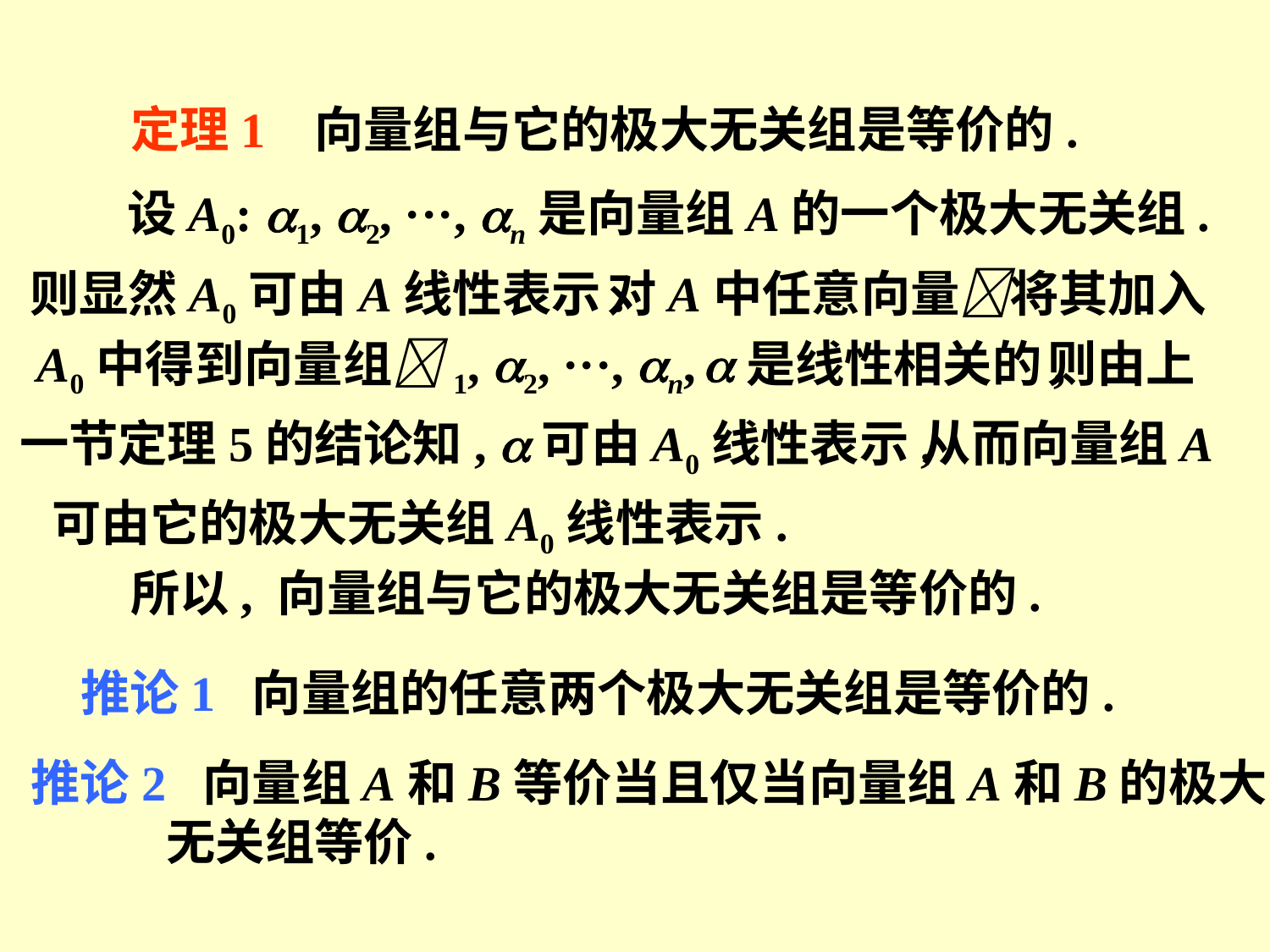

定理1   向量组与它的极大无关组是等价的.
设A0: α1, α2, ···, αn是向量组A的一个极大无关组.
则显然A0可由A线性表示.
对A中任意向量α将其加入
 A0中得到向量组α1, α2, ···, αn, α是线性相关的,
则由上
一节定理5的结论知, α可由A0线性表示,
从而向量组A
可由它的极大无关组A0线性表示.
所以, 向量组与它的极大无关组是等价的.
推论1  向量组的任意两个极大无关组是等价的.
推论2  向量组A和B等价当且仅当向量组A和B的极大
           无关组等价.